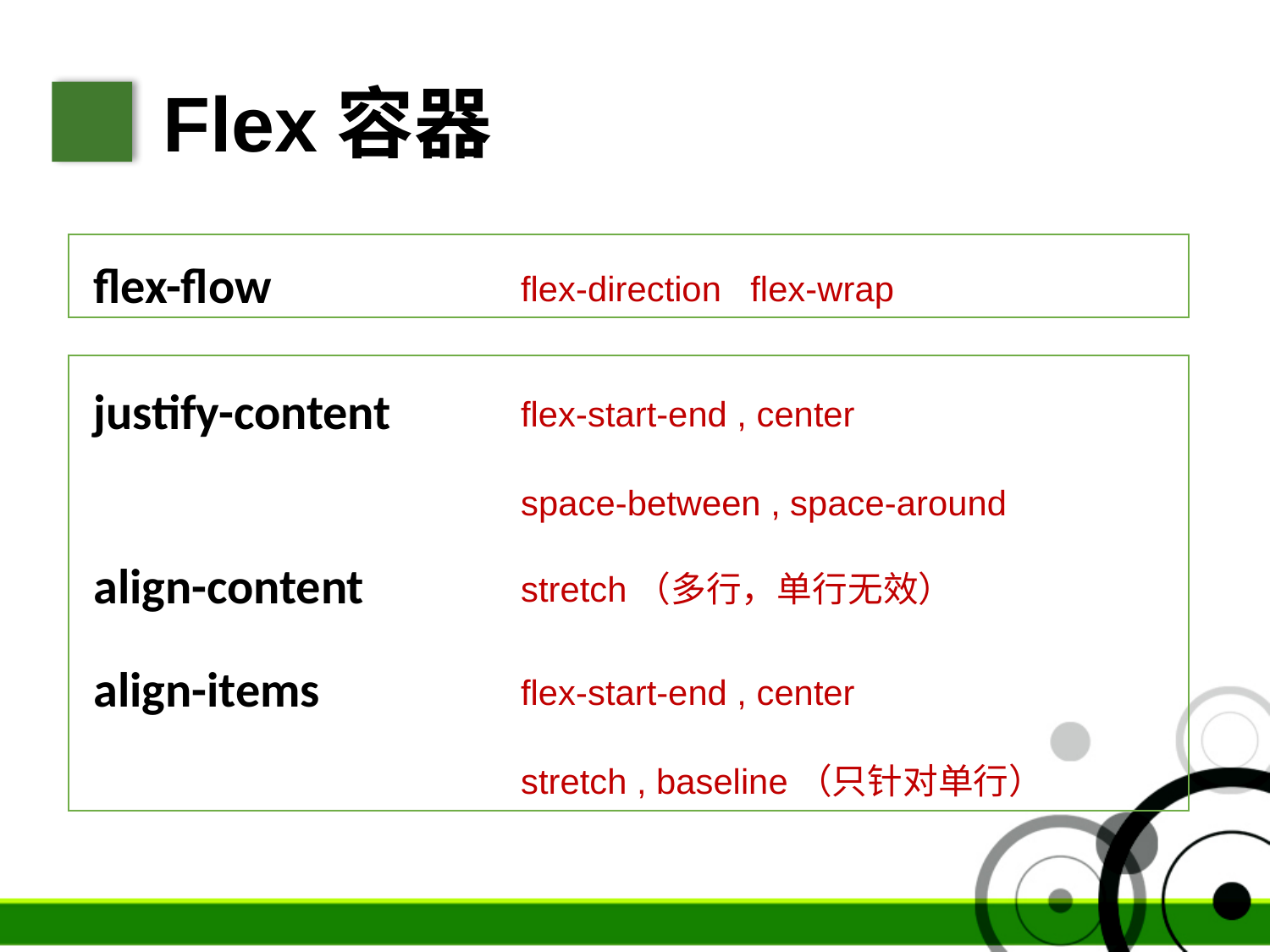

Flex容器

flex-direction   flex-wrap
flex-flow

flex-start-end , center
space-between , space-around
justify-content

stretch（多行，单行无效）
align-content
flex-start-end , center
stretch , baseline（只针对单行）
align-items